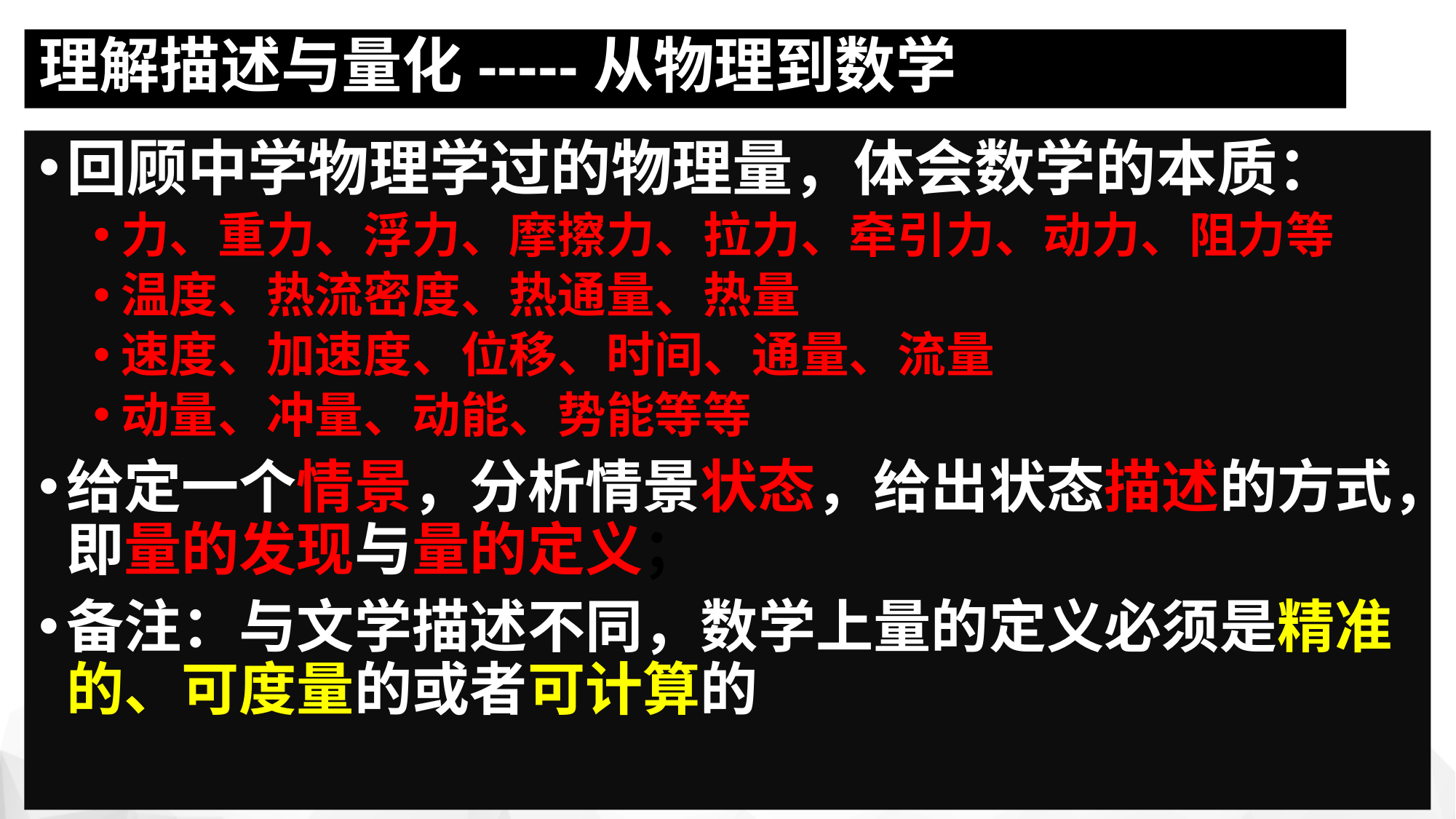

# 理解描述与量化-----从物理到数学
回顾中学物理学过的物理量，体会数学的本质：
力、重力、浮力、摩擦力、拉力、牵引力、动力、阻力等
温度、热流密度、热通量、热量
速度、加速度、位移、时间、通量、流量
动量、冲量、动能、势能等等
给定一个情景，分析情景状态，给出状态描述的方式，即量的发现与量的定义；
备注：与文学描述不同，数学上量的定义必须是精准的、可度量的或者可计算的